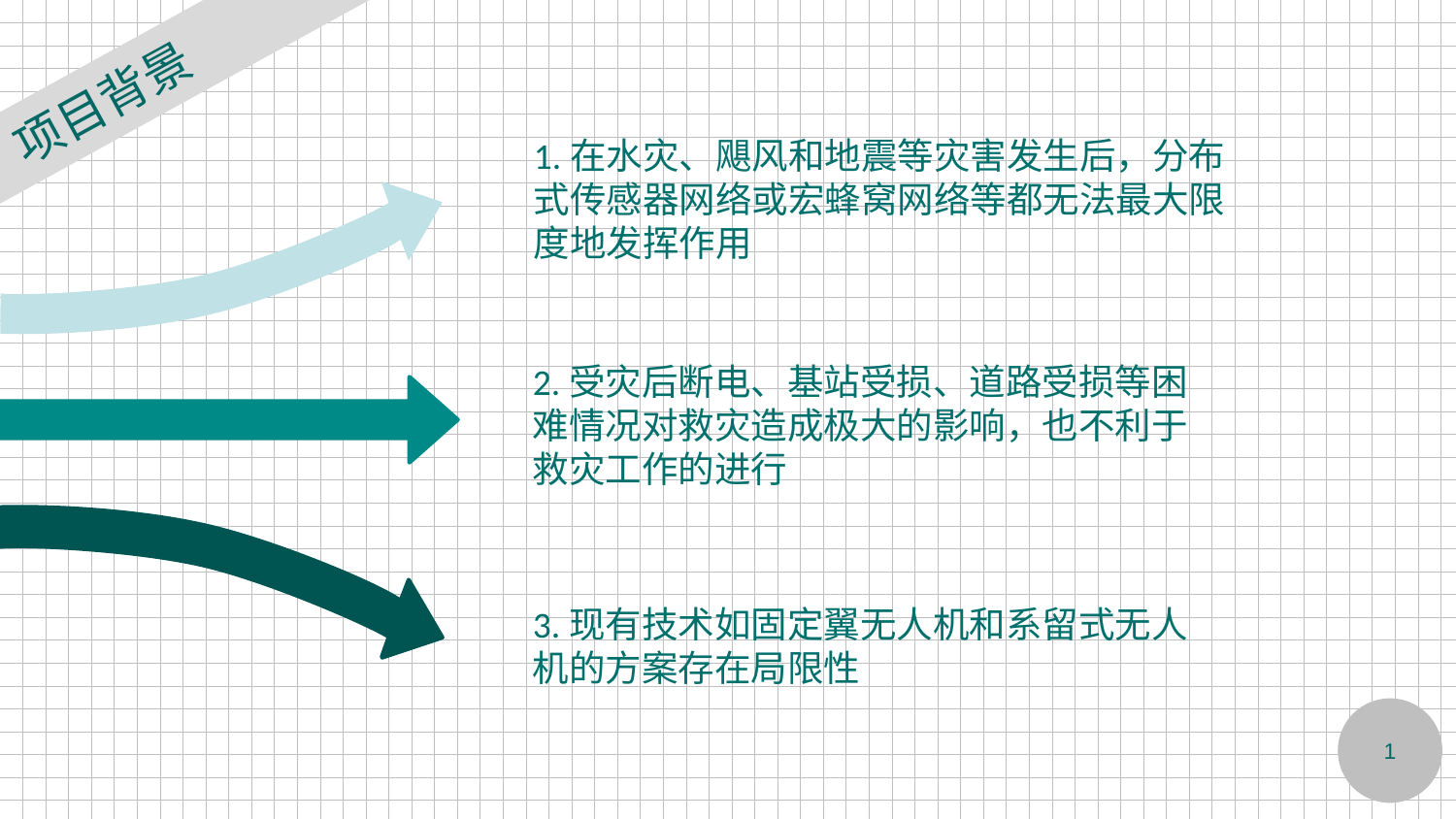

项目背景
1.在水灾、飓风和地震等灾害发生后，分布式传感器网络或宏蜂窝网络等都无法最大限度地发挥作用

2.受灾后断电、基站受损、道路受损等困难情况对救灾造成极大的影响，也不利于救灾工作的进行

3.现有技术如固定翼无人机和系留式无人机的方案存在局限性
1